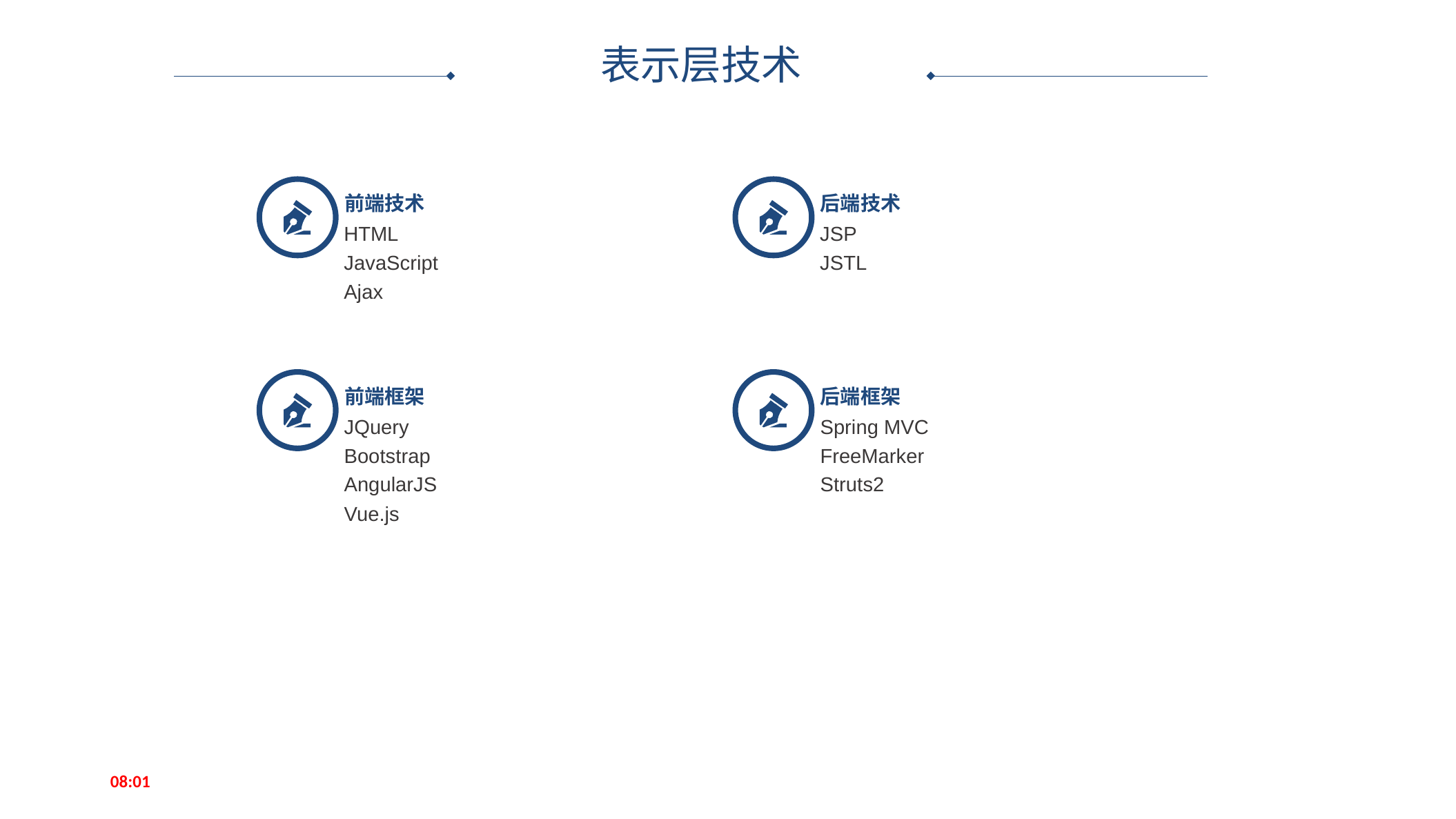

表示层技术

前端技术
后端技术

HTML
JavaScript
Ajax
JSP
JSTL

前端框架
后端框架

JQuery
Bootstrap
AngularJS
Vue.js
Spring MVC
FreeMarker
Struts2
08:01